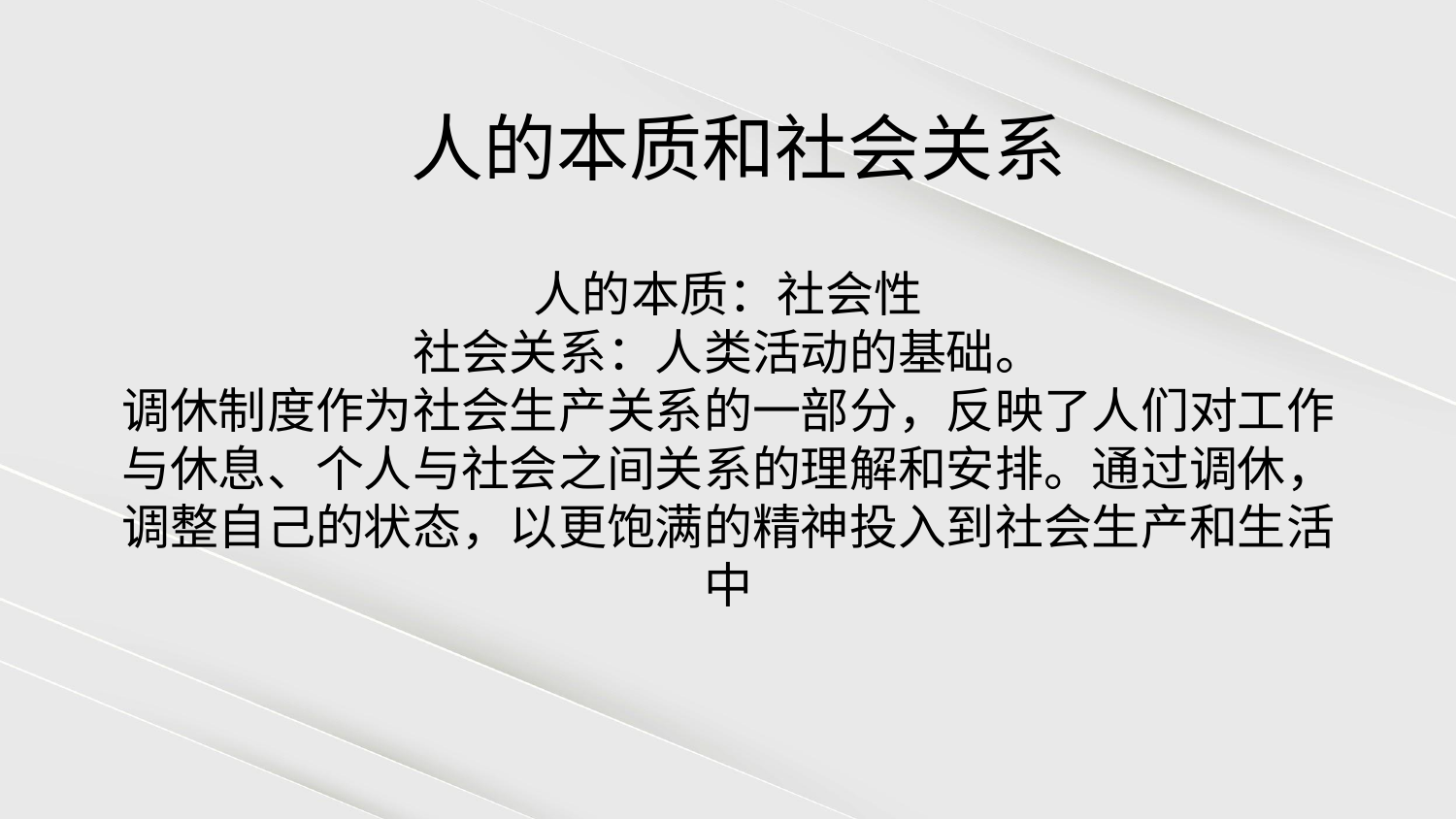

人的本质和社会关系
# 人的本质：社会性 社会关系：人类活动的基础。 调休制度作为社会生产关系的一部分，反映了人们对工作与休息、个人与社会之间关系的理解和安排。通过调休，调整自己的状态，以更饱满的精神投入到社会生产和生活中